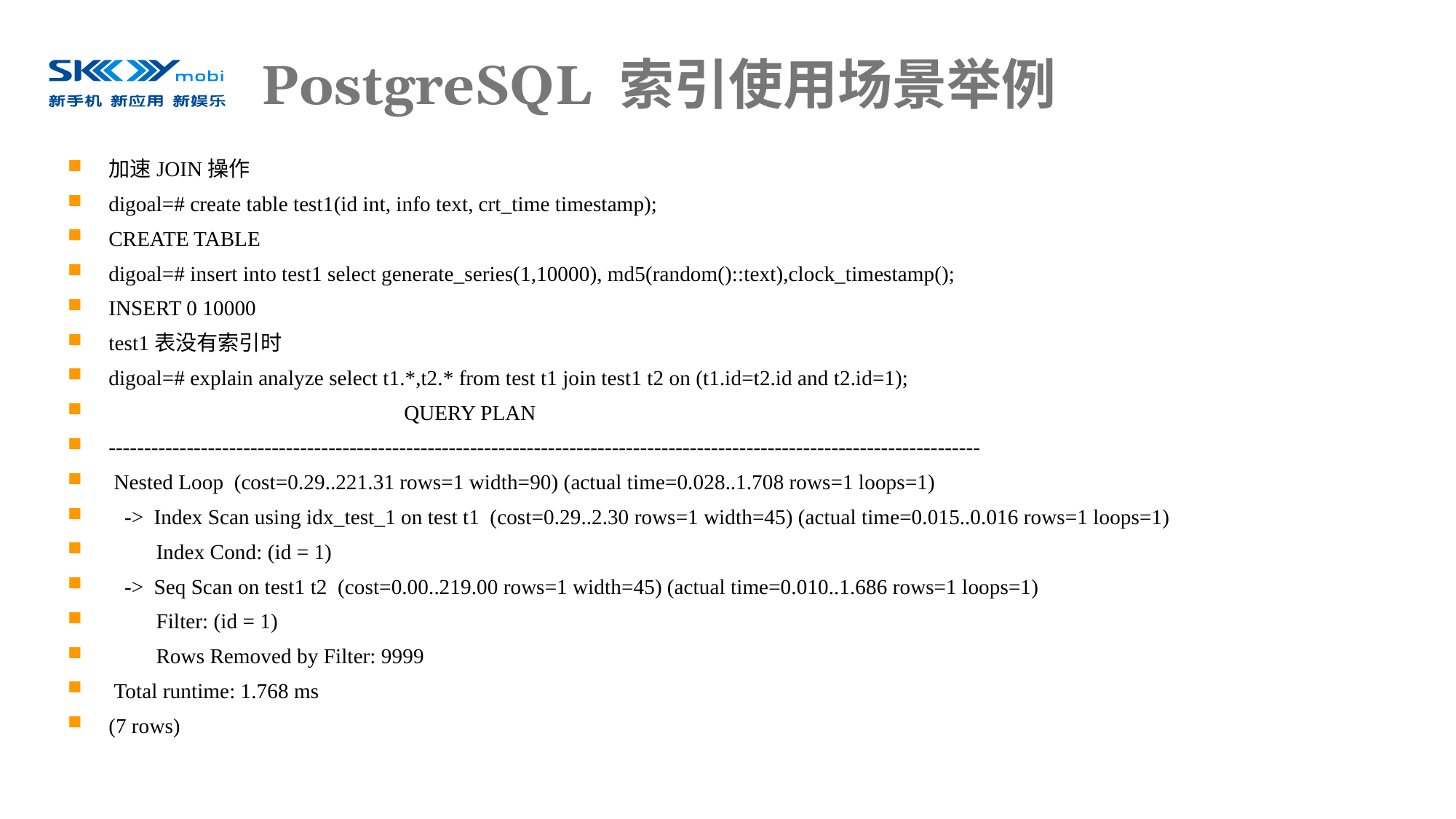

# PostgreSQL 索引使用场景举例
加速JOIN操作
digoal=# create table test1(id int, info text, crt_time timestamp);
CREATE TABLE
digoal=# insert into test1 select generate_series(1,10000), md5(random()::text),clock_timestamp();
INSERT 0 10000
test1表没有索引时
digoal=# explain analyze select t1.*,t2.* from test t1 join test1 t2 on (t1.id=t2.id and t2.id=1);
                                                        QUERY PLAN
---------------------------------------------------------------------------------------------------------------------------
 Nested Loop  (cost=0.29..221.31 rows=1 width=90) (actual time=0.028..1.708 rows=1 loops=1)
   ->  Index Scan using idx_test_1 on test t1  (cost=0.29..2.30 rows=1 width=45) (actual time=0.015..0.016 rows=1 loops=1)
         Index Cond: (id = 1)
   ->  Seq Scan on test1 t2  (cost=0.00..219.00 rows=1 width=45) (actual time=0.010..1.686 rows=1 loops=1)
         Filter: (id = 1)
         Rows Removed by Filter: 9999
 Total runtime: 1.768 ms
(7 rows)